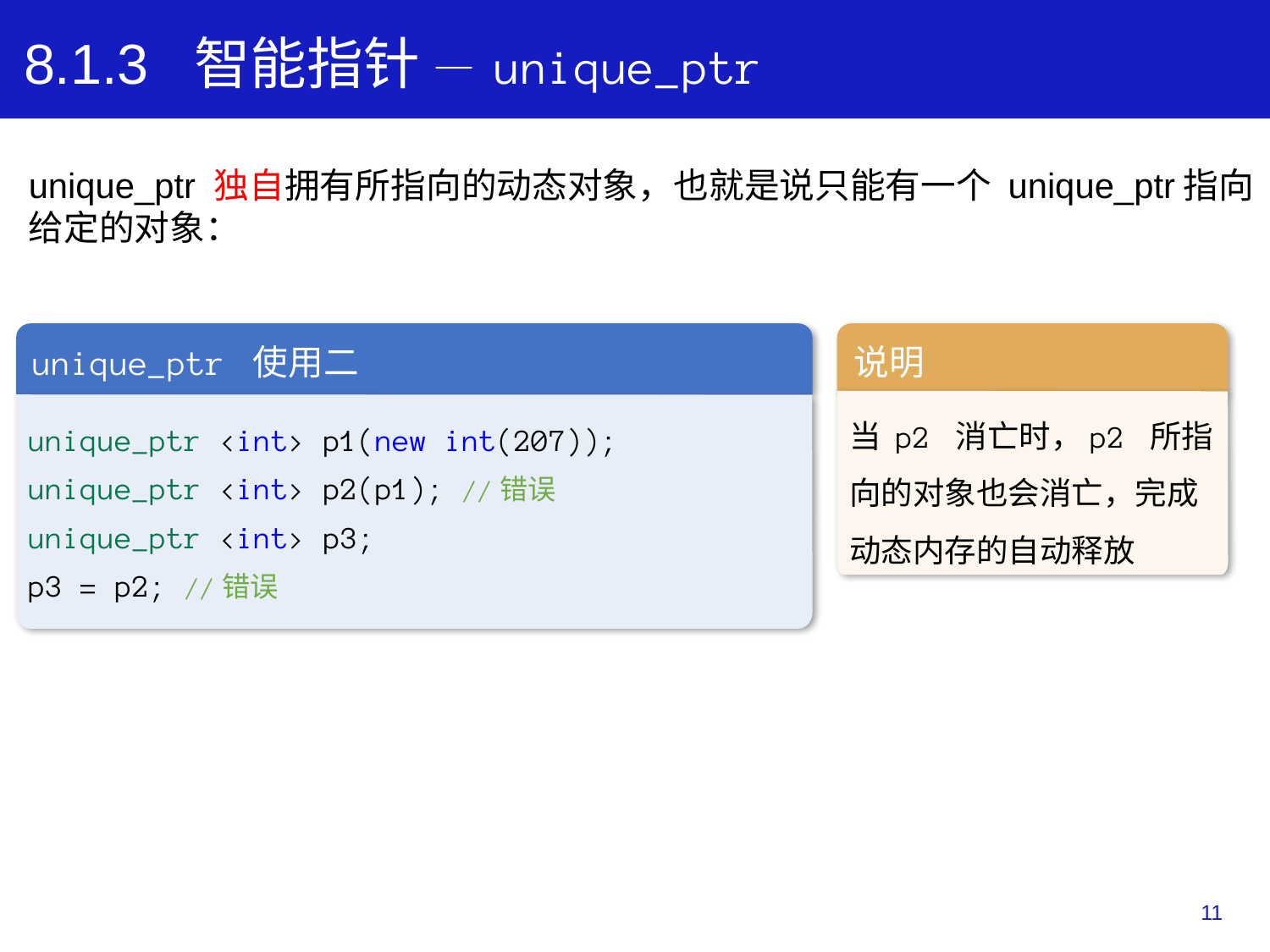

8.1.3  智能指针 — unique_ptr
unique_ptr 独自拥有所指向的动态对象，也就是说只能有一个 unique_ptr指向给定的对象：
学习目标
unique_ptr 使用二
unique_ptr <int> p1(new int(207));
unique_ptr <int> p2(p1); //错误
unique_ptr <int> p3;
p3 = p2; //错误
说明
当 p2 消亡时，p2 所指向的对象也会消亡，完成动态内存的自动释放
11